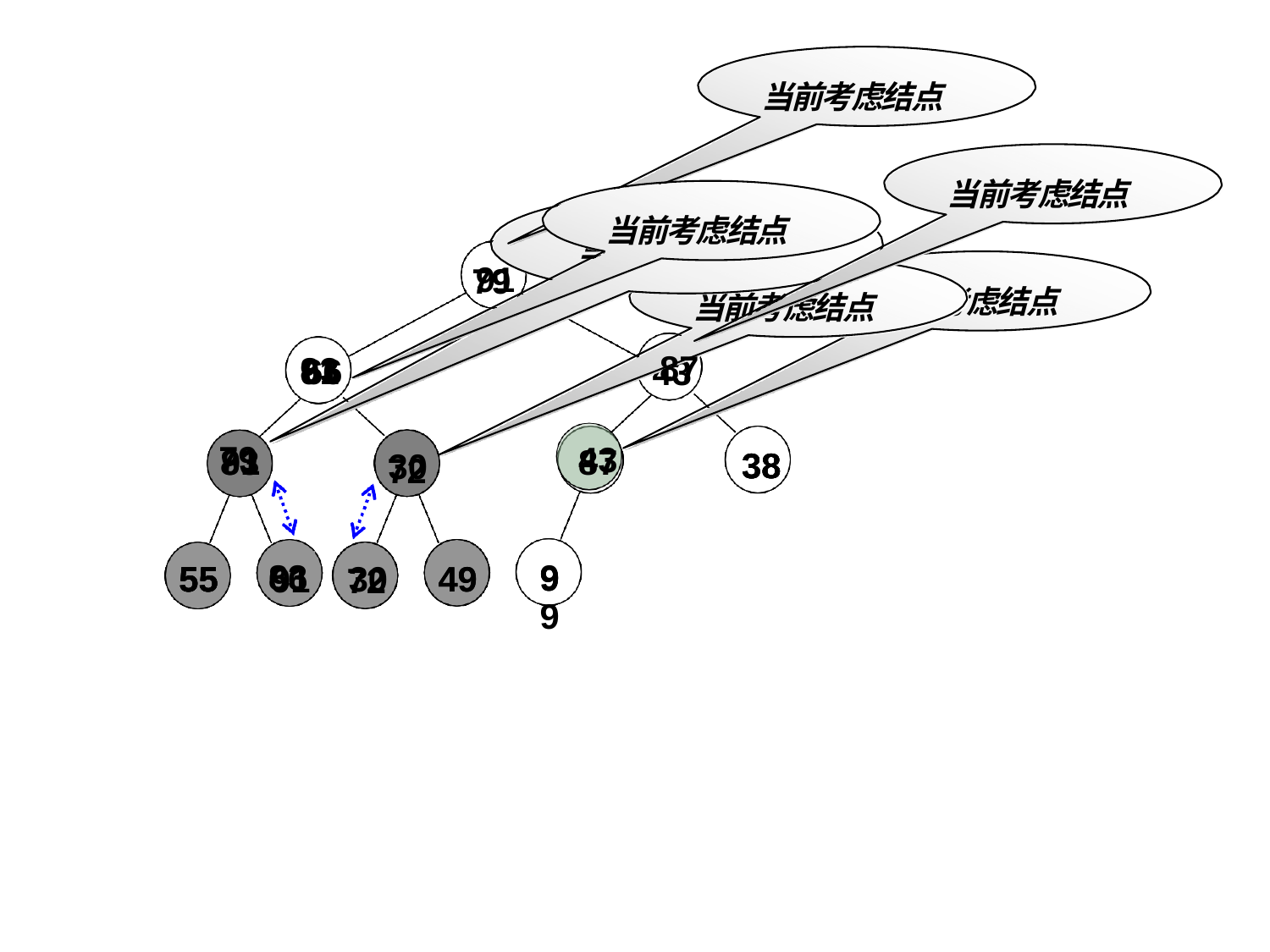

当前考虑结点

当前考虑结点

当前考虑结点

当前考虑结点

当前考虑结点
79

当前考虑结点
91
87
83
91
66
43
79
43
83
87
91
38
38
38
38
30
72
99
83
9
9
66
30
49
49
55
55
55
55
91
72